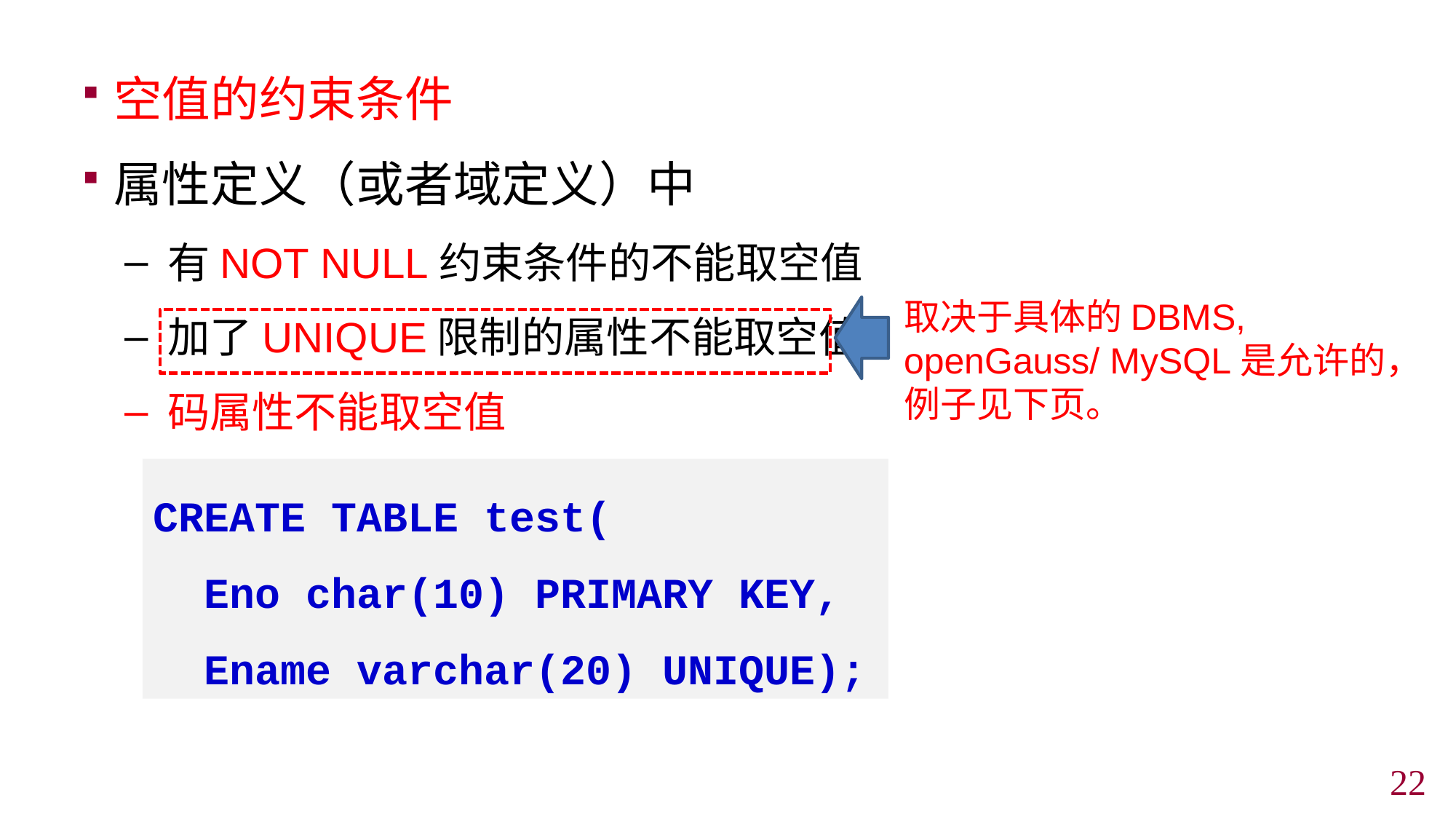

空值的约束条件
属性定义（或者域定义）中
有NOT NULL约束条件的不能取空值
加了UNIQUE限制的属性不能取空值
码属性不能取空值
取决于具体的DBMS, openGauss/ MySQL是允许的，例子见下页。

CREATE TABLE test(
  Eno char(10) PRIMARY KEY,
  Ename varchar(20) UNIQUE);
22